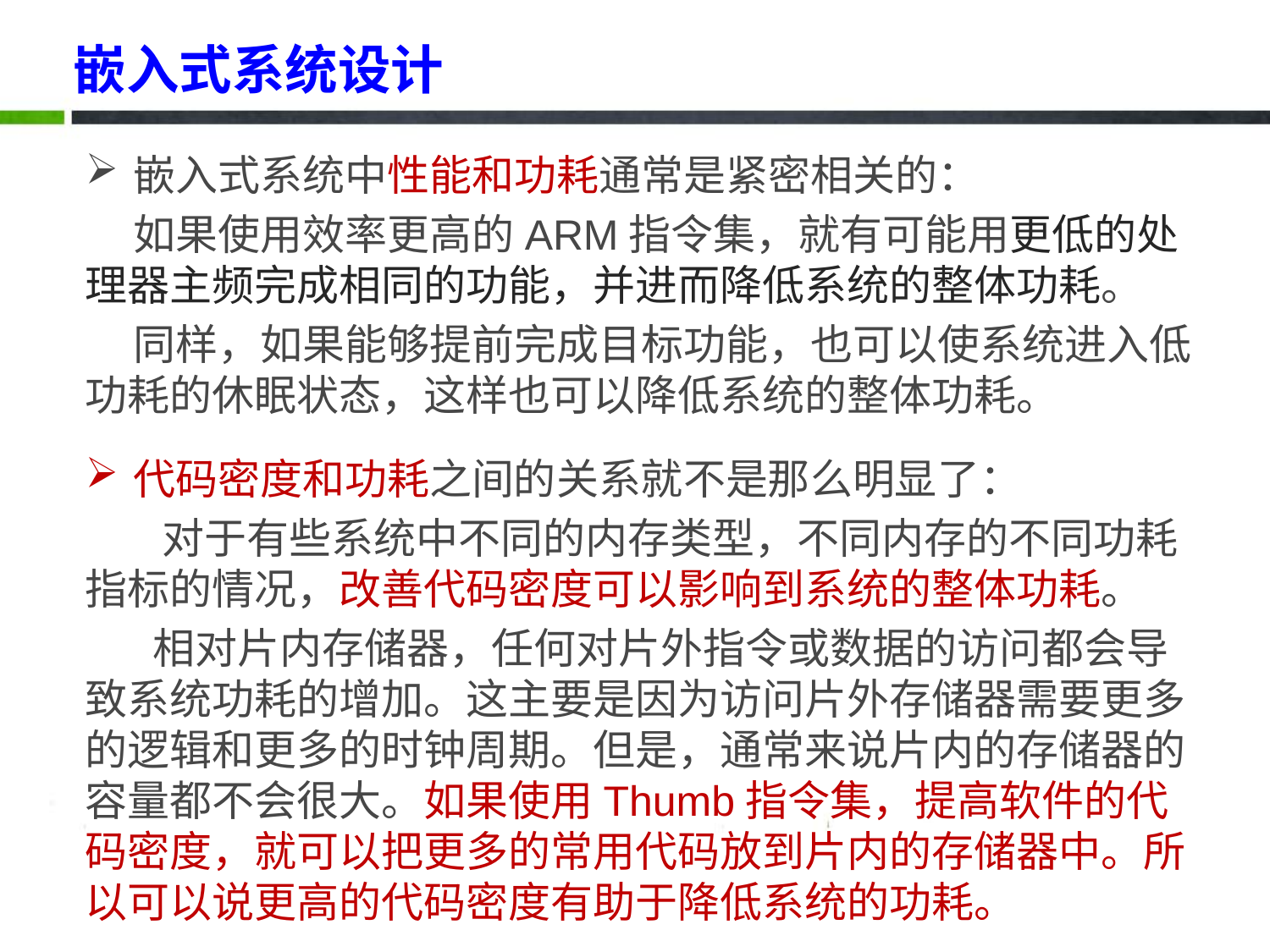

# 嵌入式系统设计
嵌入式系统中性能和功耗通常是紧密相关的：
    如果使用效率更高的ARM指令集，就有可能用更低的处理器主频完成相同的功能，并进而降低系统的整体功耗。
    同样，如果能够提前完成目标功能，也可以使系统进入低功耗的休眠状态，这样也可以降低系统的整体功耗。

代码密度和功耗之间的关系就不是那么明显了：
       对于有些系统中不同的内存类型，不同内存的不同功耗指标的情况，改善代码密度可以影响到系统的整体功耗。
      相对片内存储器，任何对片外指令或数据的访问都会导致系统功耗的增加。这主要是因为访问片外存储器需要更多的逻辑和更多的时钟周期。但是，通常来说片内的存储器的容量都不会很大。如果使用Thumb指令集，提高软件的代码密度，就可以把更多的常用代码放到片内的存储器中。所以可以说更高的代码密度有助于降低系统的功耗。
18